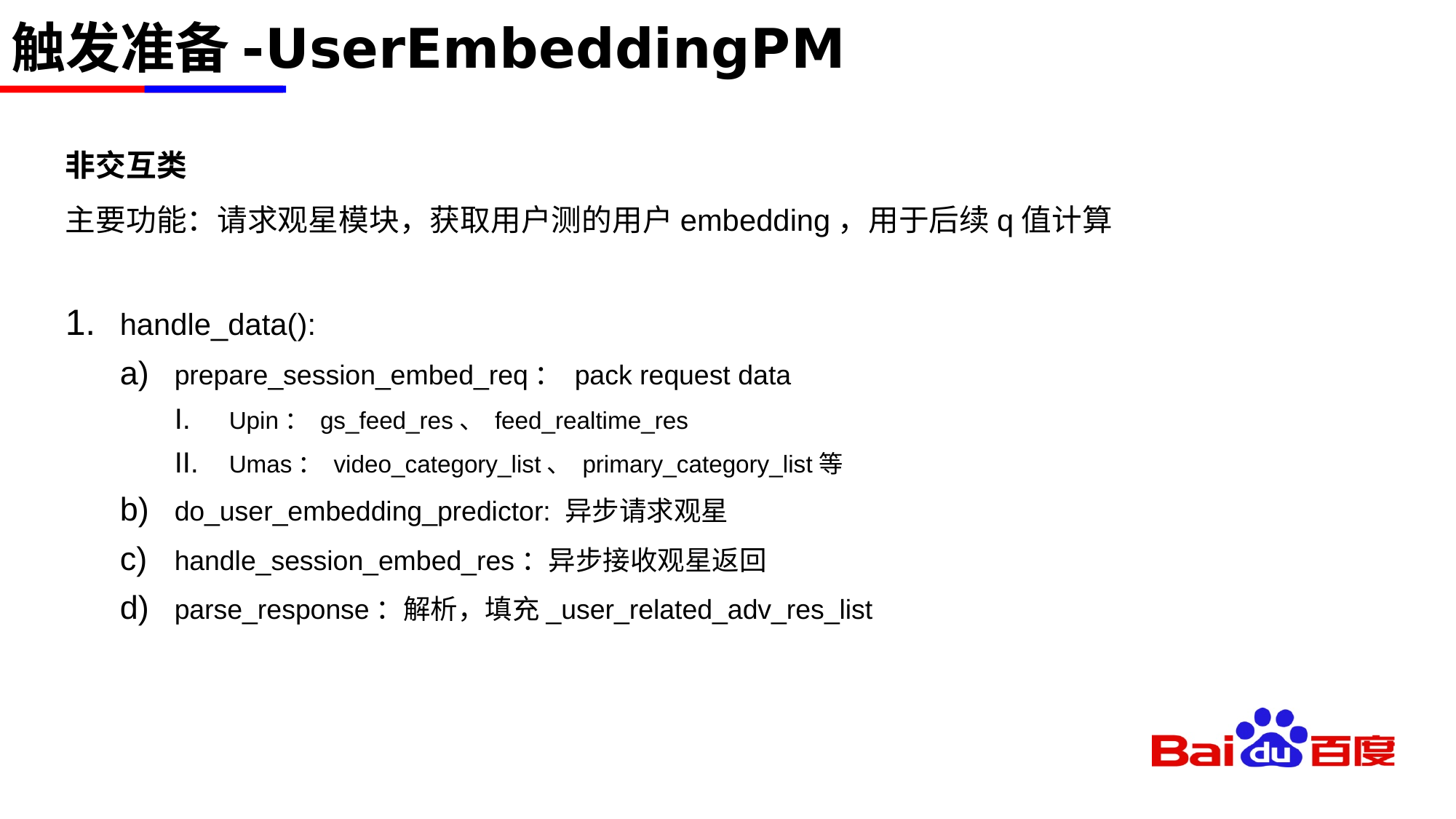

# 触发准备-UserEmbeddingPM
非交互类
主要功能：请求观星模块，获取用户测的用户embedding，用于后续q值计算

handle_data():
prepare_session_embed_req： pack request data
Upin： gs_feed_res、 feed_realtime_res
Umas： video_category_list、 primary_category_list等
do_user_embedding_predictor: 异步请求观星
handle_session_embed_res：异步接收观星返回
parse_response：解析，填充_user_related_adv_res_list